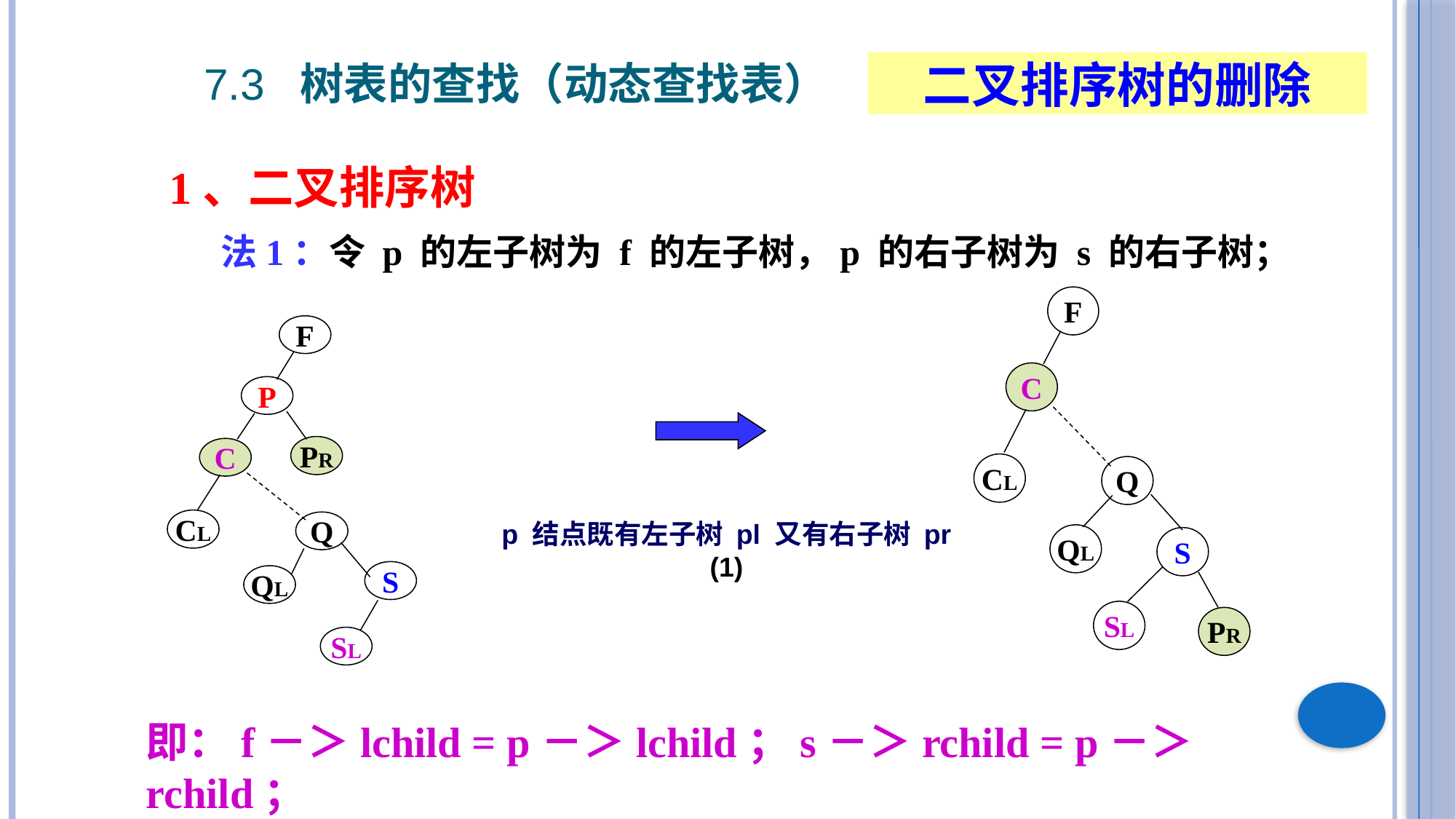

7.3  树表的查找（动态查找表）
二叉排序树的删除
1、二叉排序树
法1：令 p 的左子树为 f 的左子树，p 的右子树为 s 的右子树；
F

C

CL
Q

QL
S

SL
PR
F

P

PR
C

CL
Q

S
QL

SL

p 结点既有左子树 pl 又有右子树 pr (1)
即：f－＞lchild = p－＞lchild；s－＞rchild = p－＞rchild；